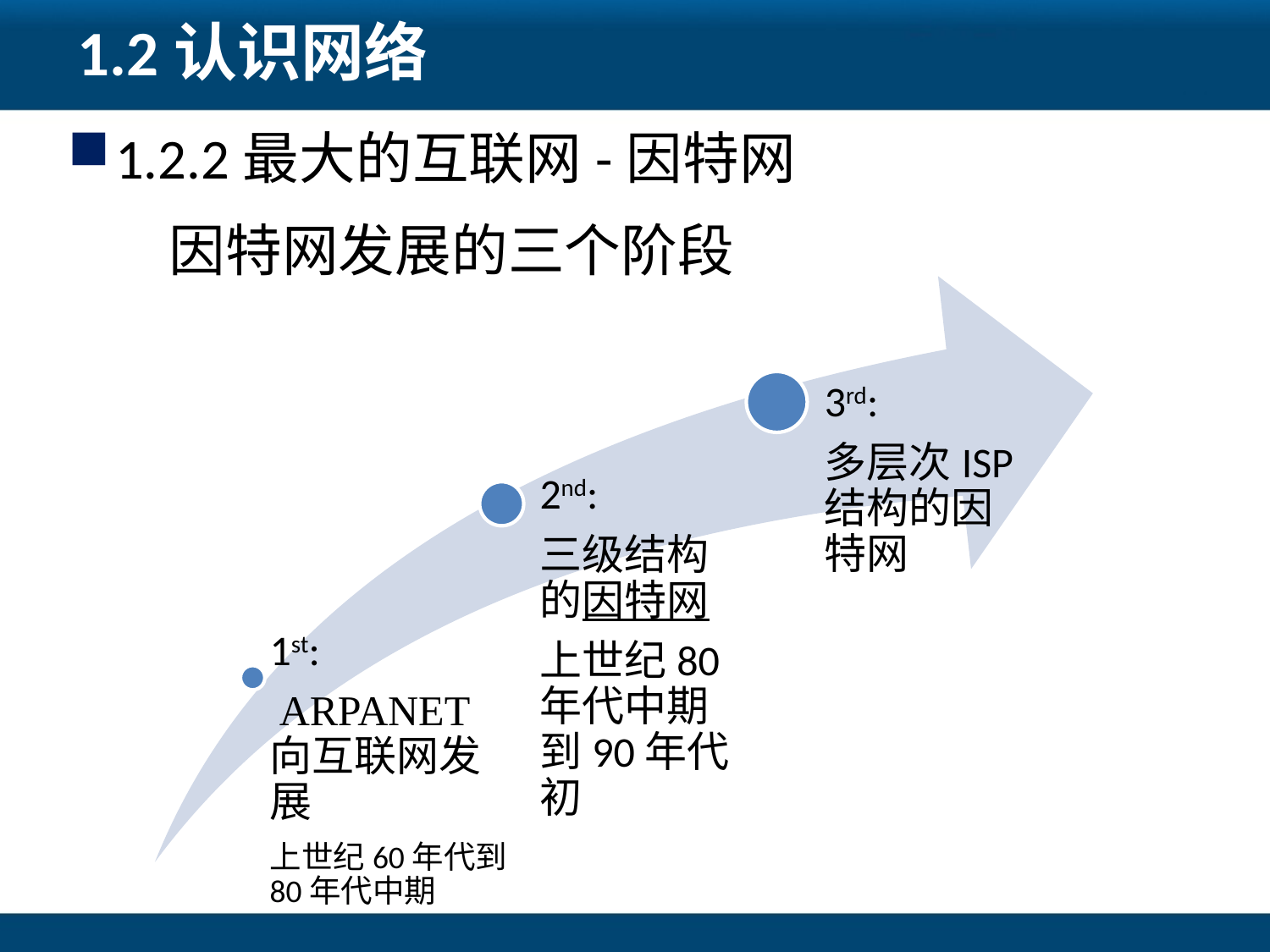

# 1.2认识网络
1.2.2最大的互联网-因特网

   因特网发展的三个阶段
1st:
 ARPANET向互联网发展
上世纪60年代到80年代中期
2nd:
三级结构的因特网
上世纪80年代中期到90年代初
3rd:
多层次ISP结构的因特网